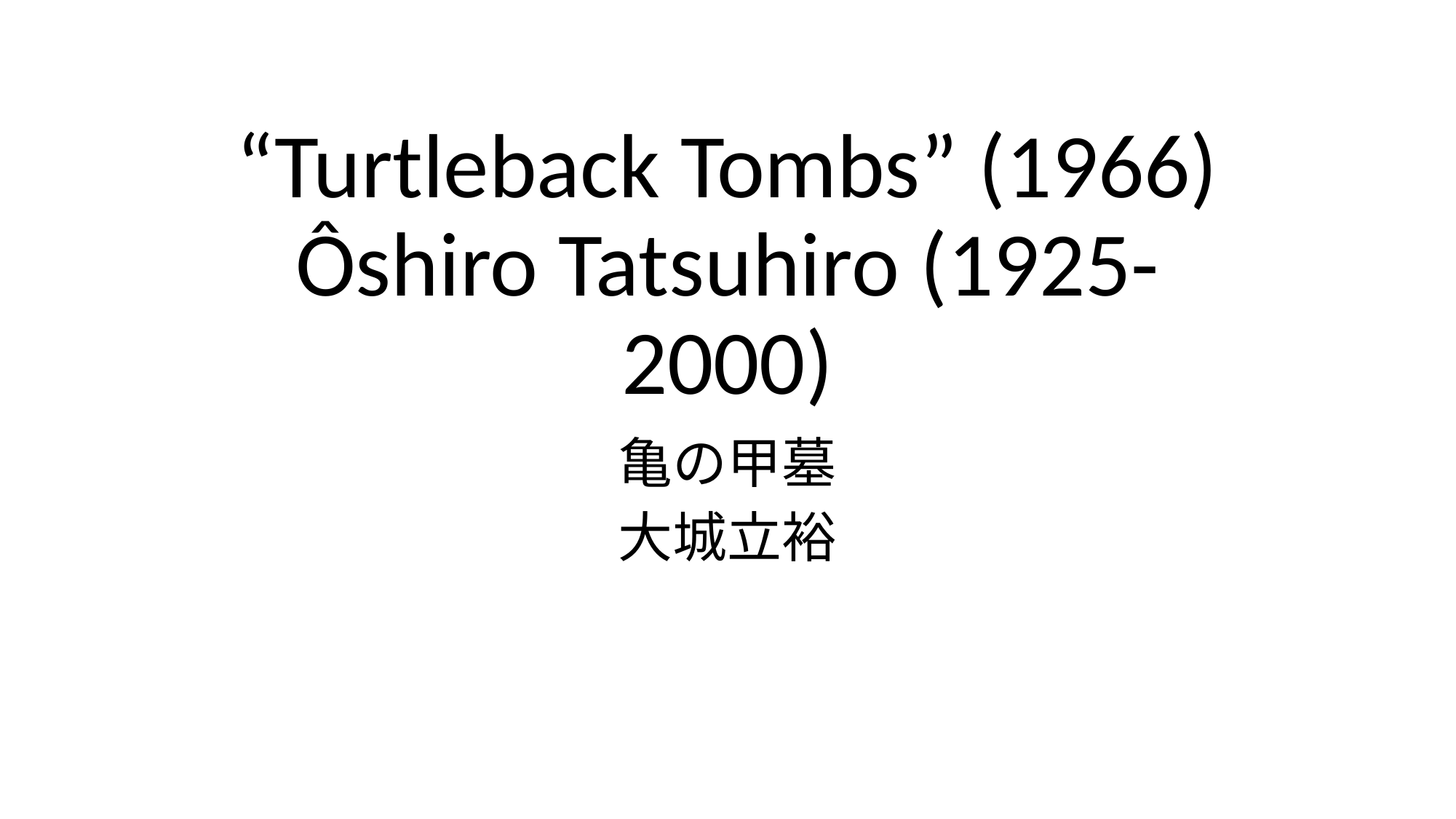

# “Turtleback Tombs” (1966) Ôshiro Tatsuhiro (1925-2000)
亀の甲墓
大城立裕